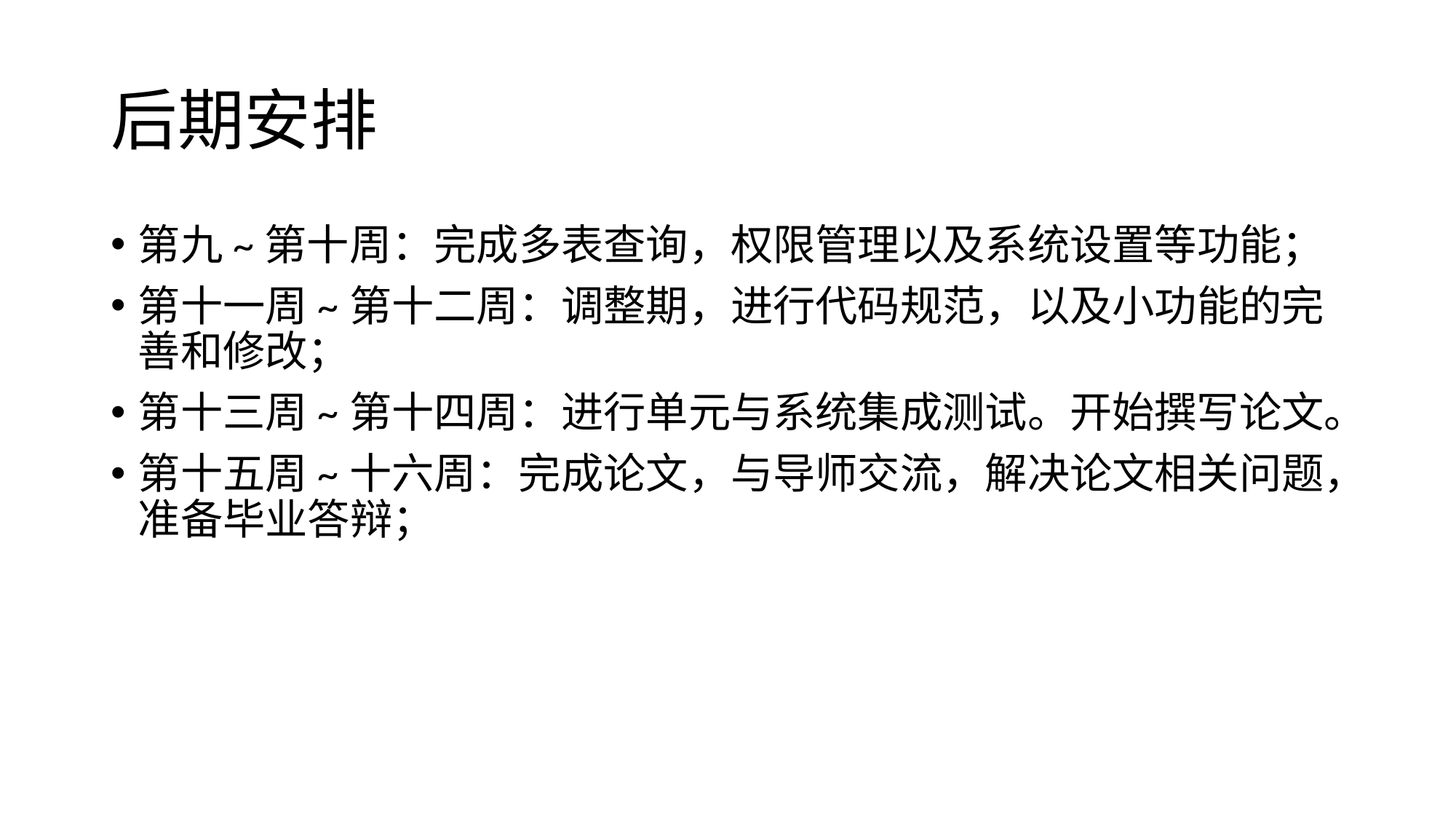

# 后期安排
第九~第十周：完成多表查询，权限管理以及系统设置等功能；
第十一周~第十二周：调整期，进行代码规范，以及小功能的完善和修改；
第十三周~第十四周：进行单元与系统集成测试。开始撰写论文。
第十五周~十六周：完成论文，与导师交流，解决论文相关问题，准备毕业答辩；